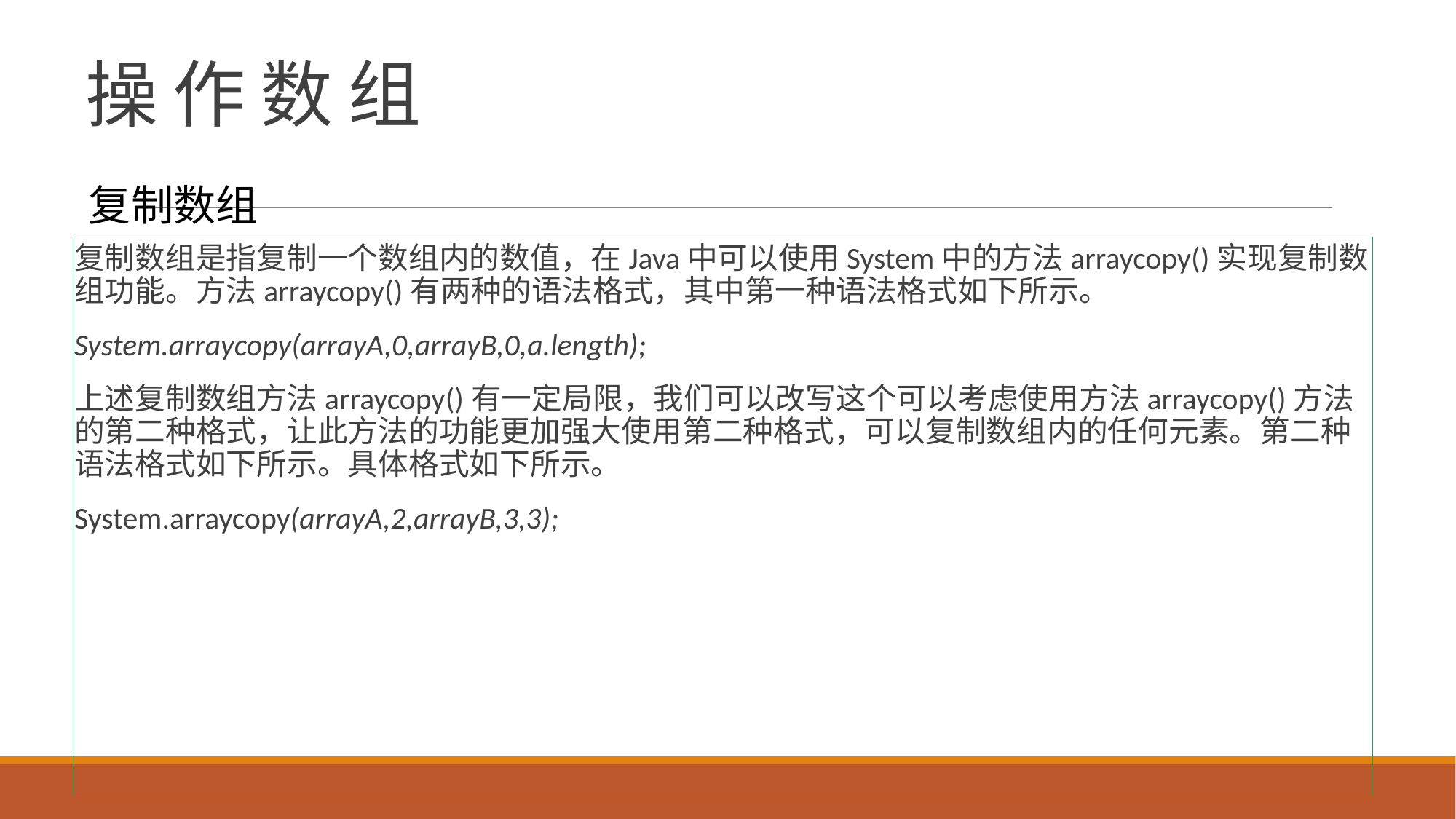

# 操 作 数 组
复制数组
复制数组是指复制一个数组内的数值，在Java中可以使用System中的方法arraycopy()实现复制数组功能。方法arraycopy()有两种的语法格式，其中第一种语法格式如下所示。
System.arraycopy(arrayA,0,arrayB,0,a.length);
上述复制数组方法arraycopy()有一定局限，我们可以改写这个可以考虑使用方法arraycopy()方法的第二种格式，让此方法的功能更加强大使用第二种格式，可以复制数组内的任何元素。第二种语法格式如下所示。具体格式如下所示。
System.arraycopy(arrayA,2,arrayB,3,3);